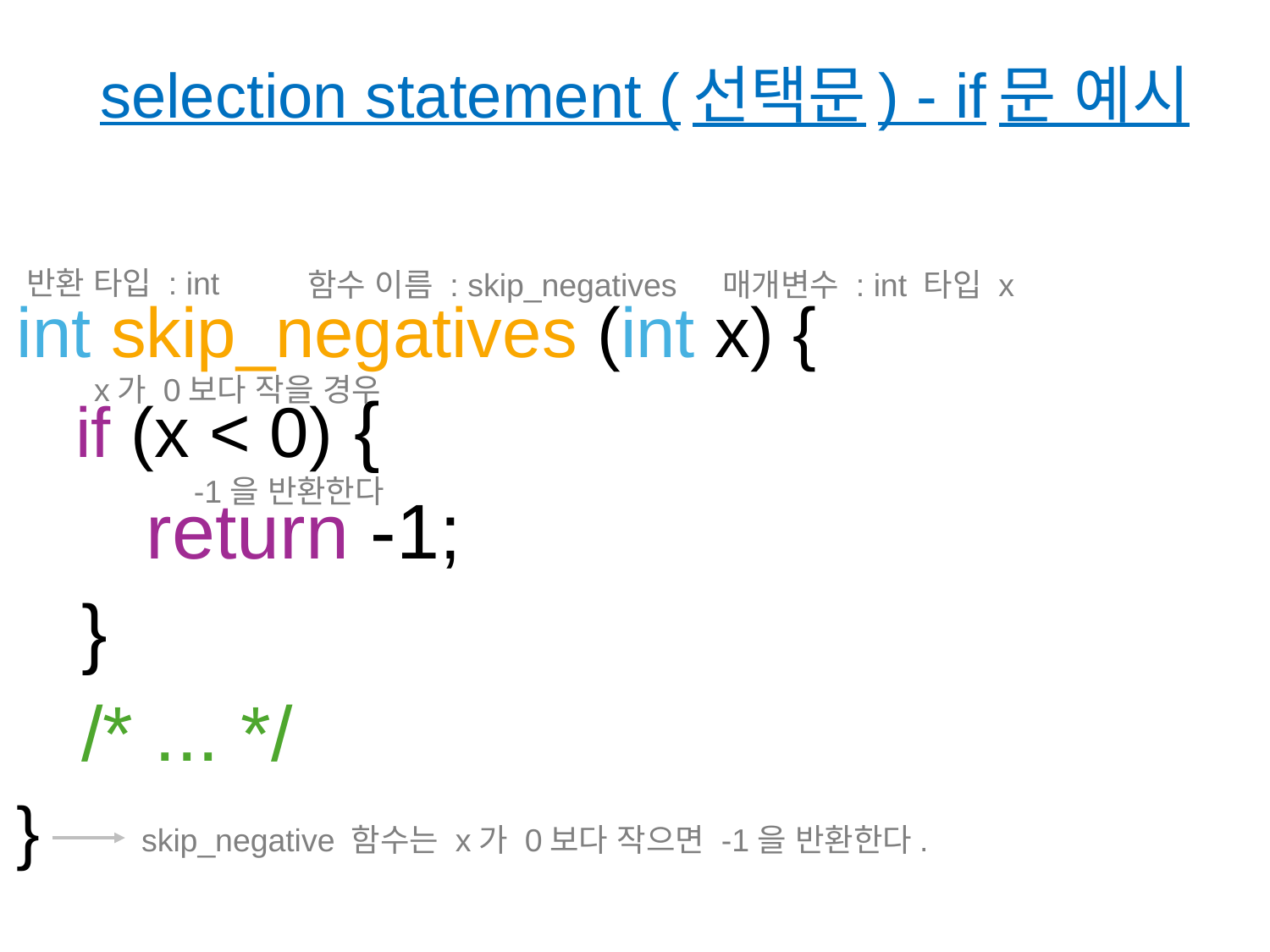

# selection statement (선택문) - if문 예시
반환 타입 : int
함수 이름 : skip_negatives
매개변수 : int 타입 x
int skip_negatives (int x) {
   if (x < 0) {
      return -1;
   }
   /* ... */
}
x가 0보다 작을 경우
-1을 반환한다
skip_negative 함수는 x가 0보다 작으면 -1을 반환한다.